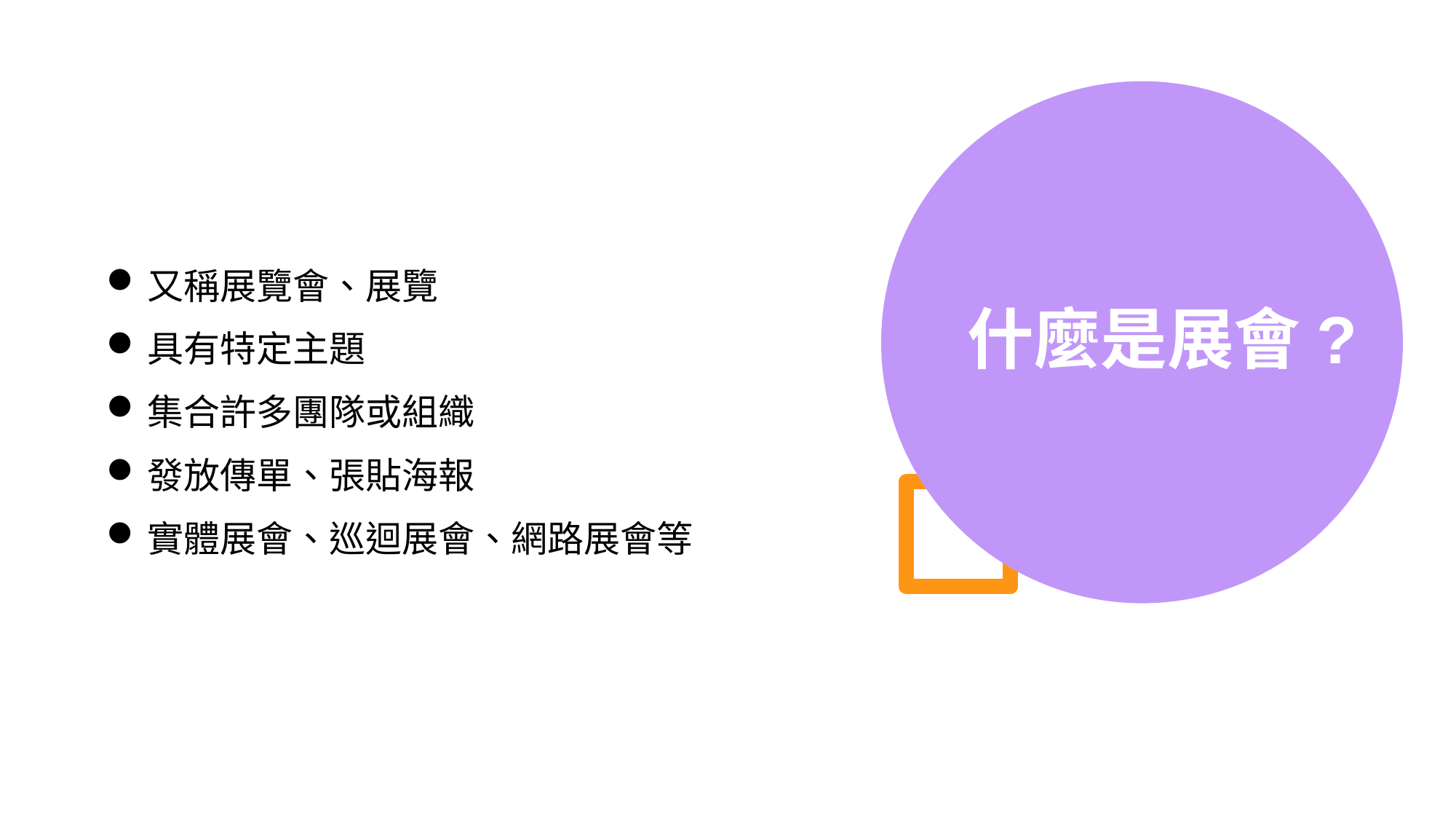

什麼是展會?
又稱展覽會、展覽
具有特定主題
集合許多團隊或組織
發放傳單、張貼海報
實體展會、巡迴展會、網路展會等